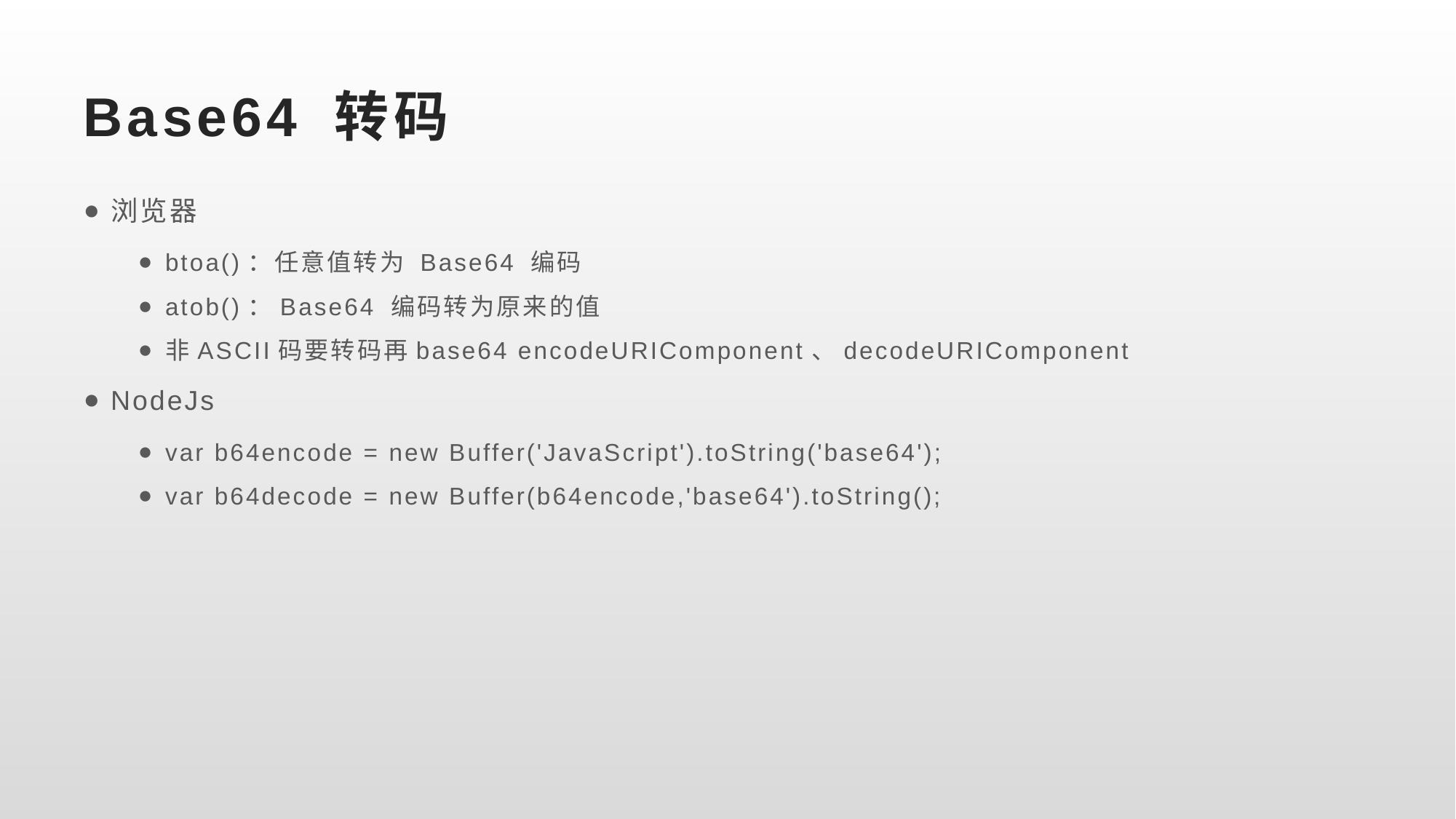

# Base64 转码
浏览器
btoa()：任意值转为 Base64 编码
atob()：Base64 编码转为原来的值
非ASCII码要转码再base64 encodeURIComponent、decodeURIComponent
NodeJs
var b64encode = new Buffer('JavaScript').toString('base64');
var b64decode = new Buffer(b64encode,'base64').toString();